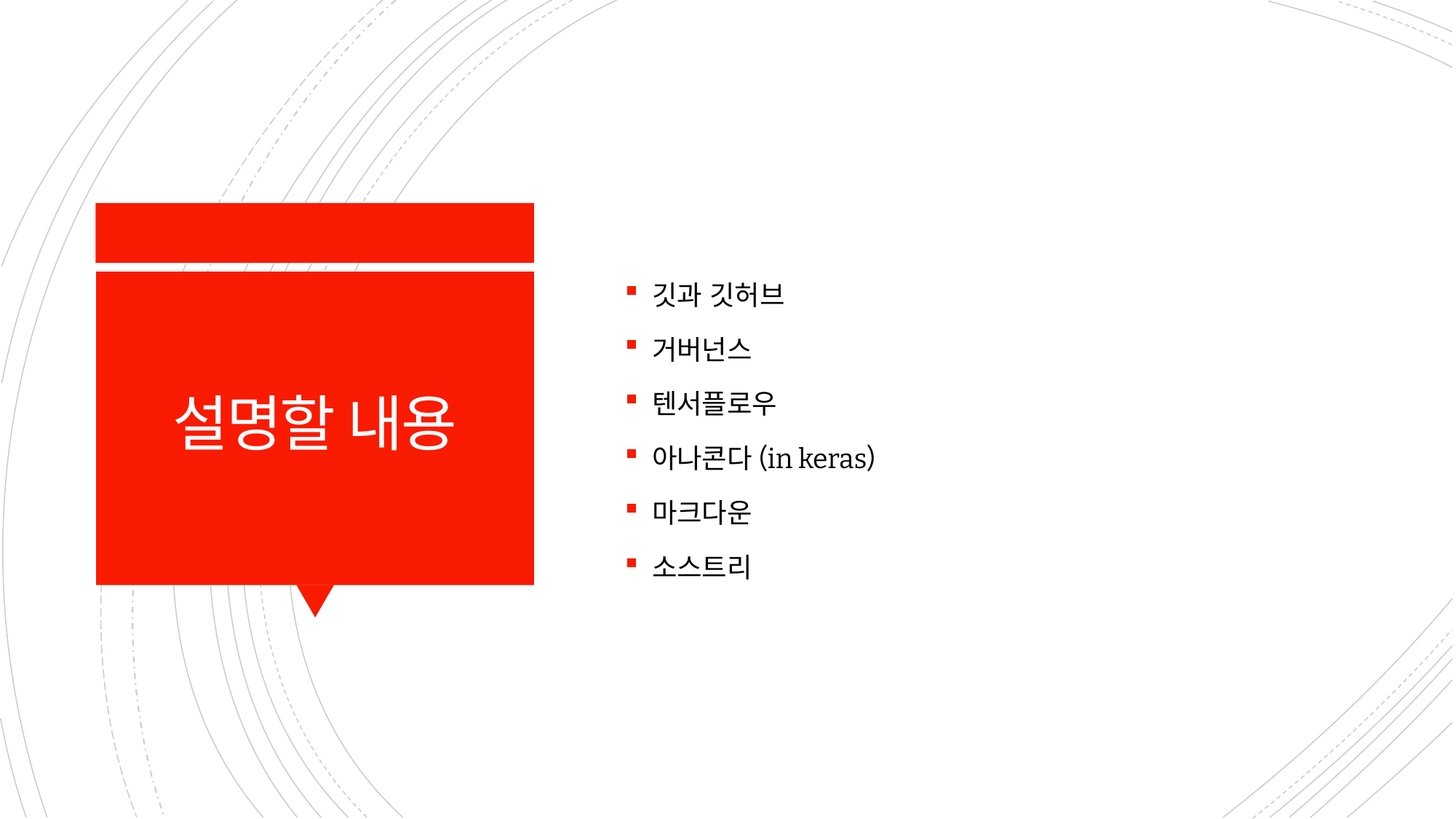

깃과 깃허브
거버넌스
텐서플로우
아나콘다(in keras)
마크다운
소스트리
# 설명할 내용